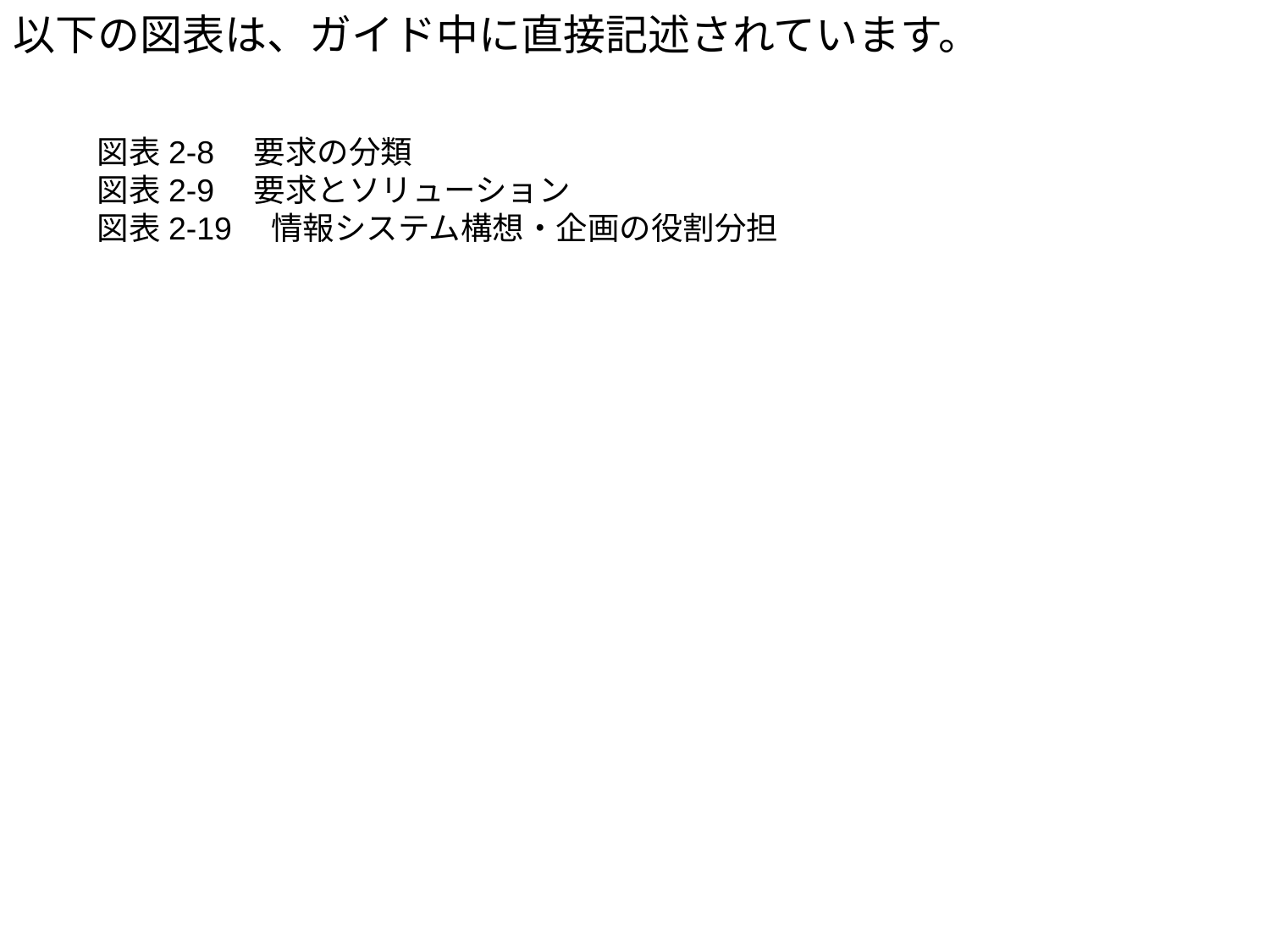

# 以下の図表は、ガイド中に直接記述されています。
図表2-8　要求の分類
図表2-9　要求とソリューション
図表2-19　情報システム構想・企画の役割分担